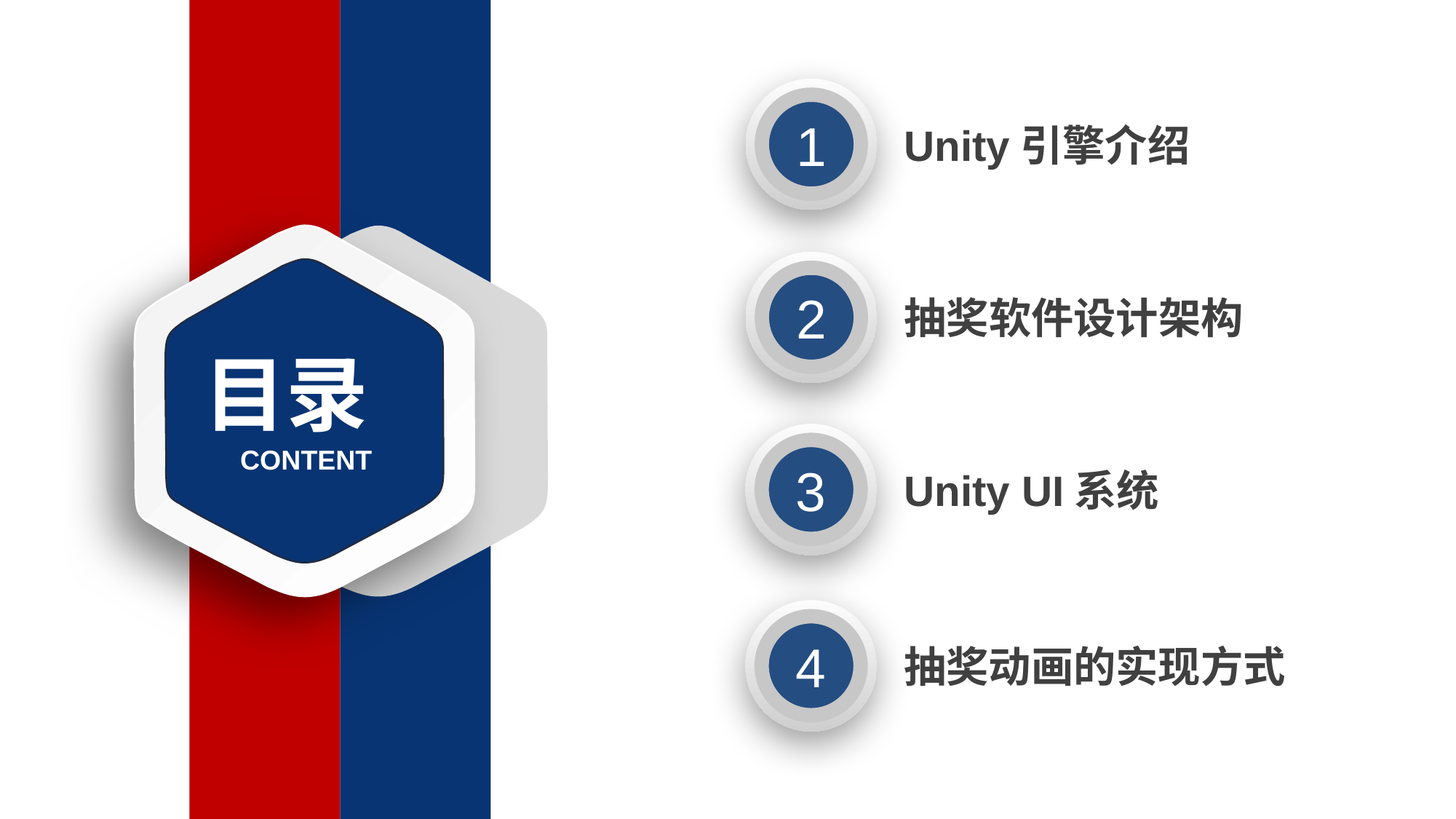

1
Unity引擎介绍

2
抽奖软件设计架构
目录

3
Unity UI系统
CONTENT

4
抽奖动画的实现方式